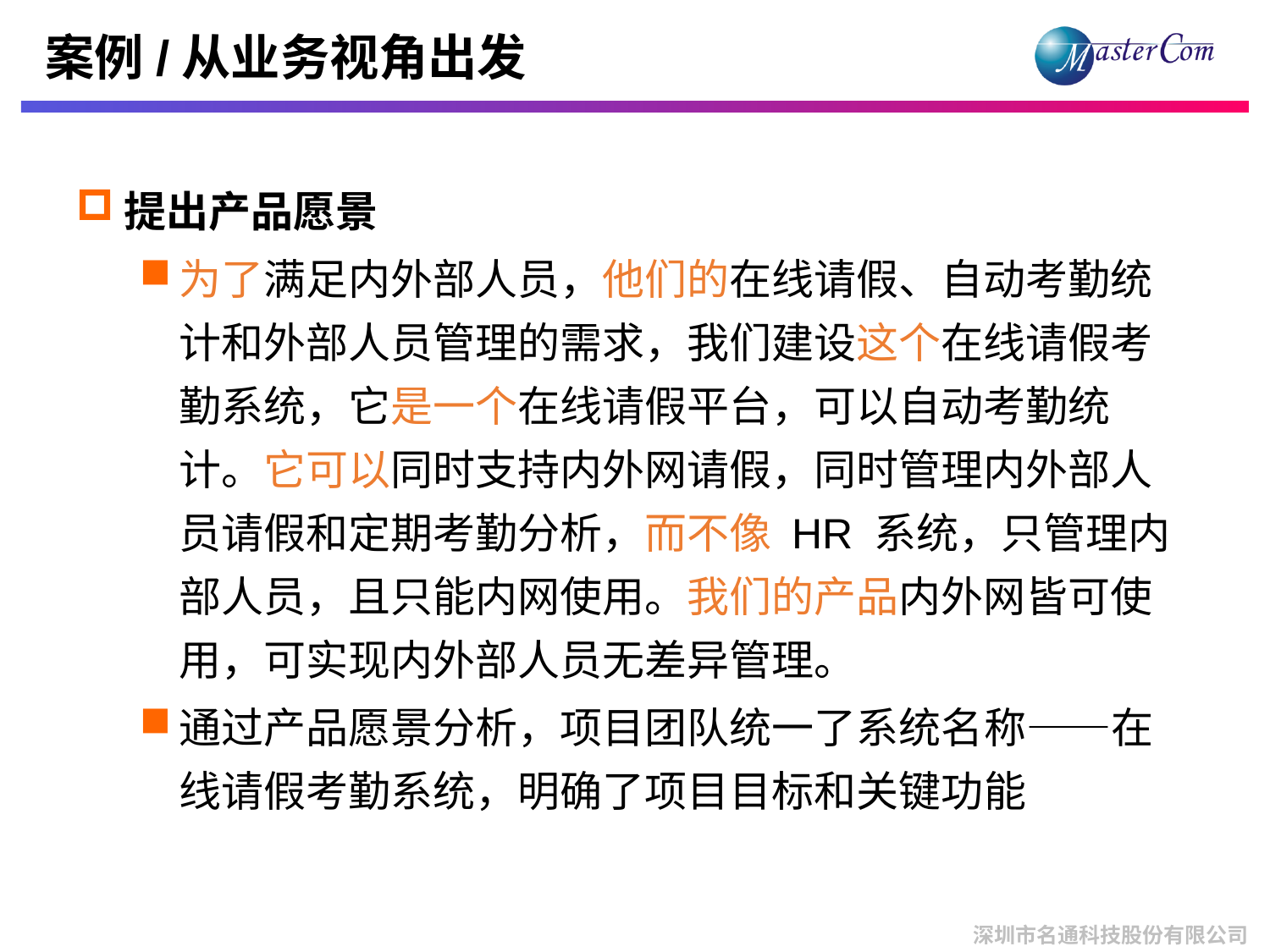

# 案例/从业务视角出发
提出产品愿景
为了满足内外部人员，他们的在线请假、自动考勤统计和外部人员管理的需求，我们建设这个在线请假考勤系统，它是一个在线请假平台，可以自动考勤统计。它可以同时支持内外网请假，同时管理内外部人员请假和定期考勤分析，而不像 HR 系统，只管理内部人员，且只能内网使用。我们的产品内外网皆可使用，可实现内外部人员无差异管理。
通过产品愿景分析，项目团队统一了系统名称——在线请假考勤系统，明确了项目目标和关键功能